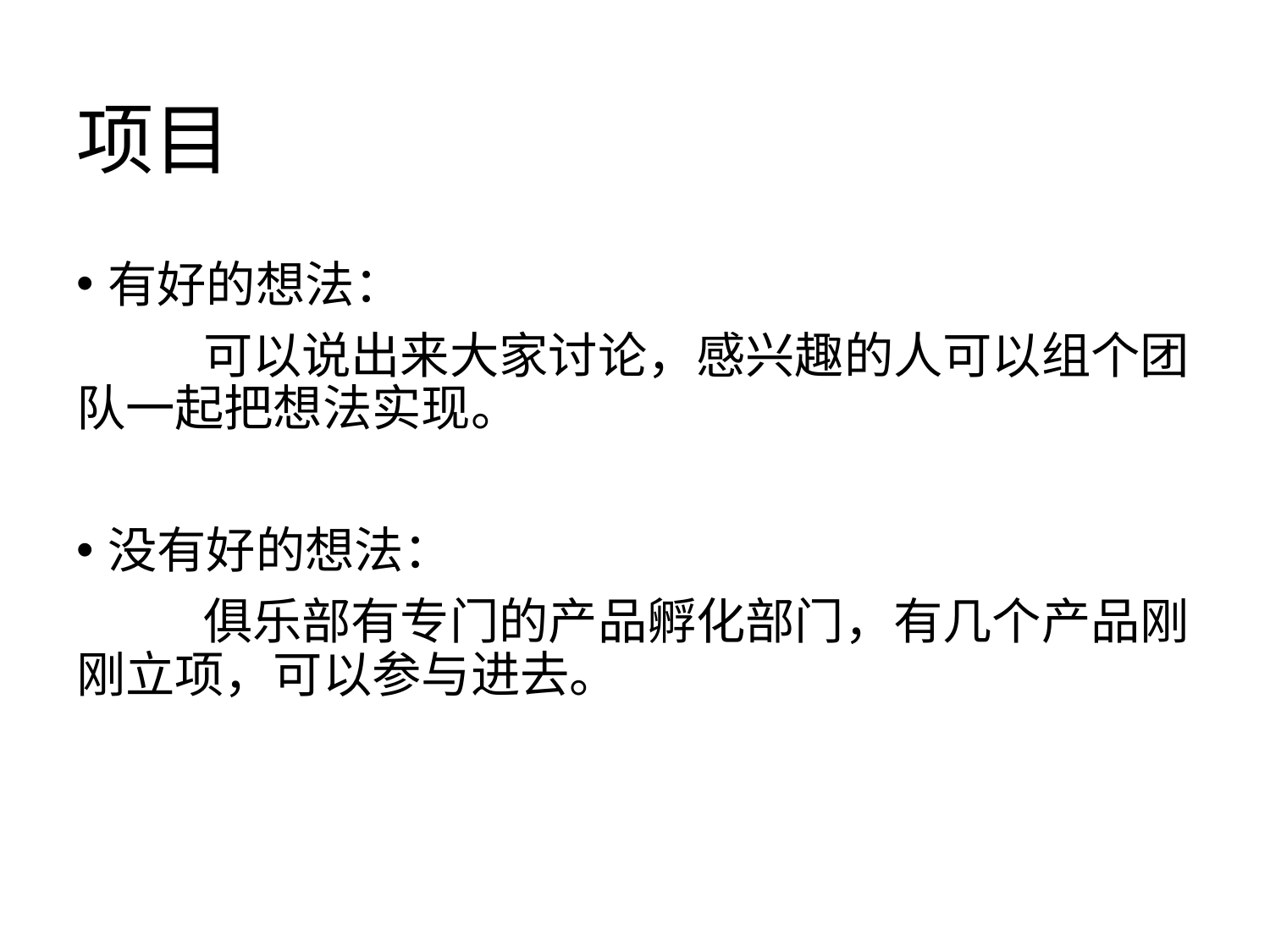

# 项目
有好的想法：
	可以说出来大家讨论，感兴趣的人可以组个团队一起把想法实现。

没有好的想法：
	俱乐部有专门的产品孵化部门，有几个产品刚刚立项，可以参与进去。